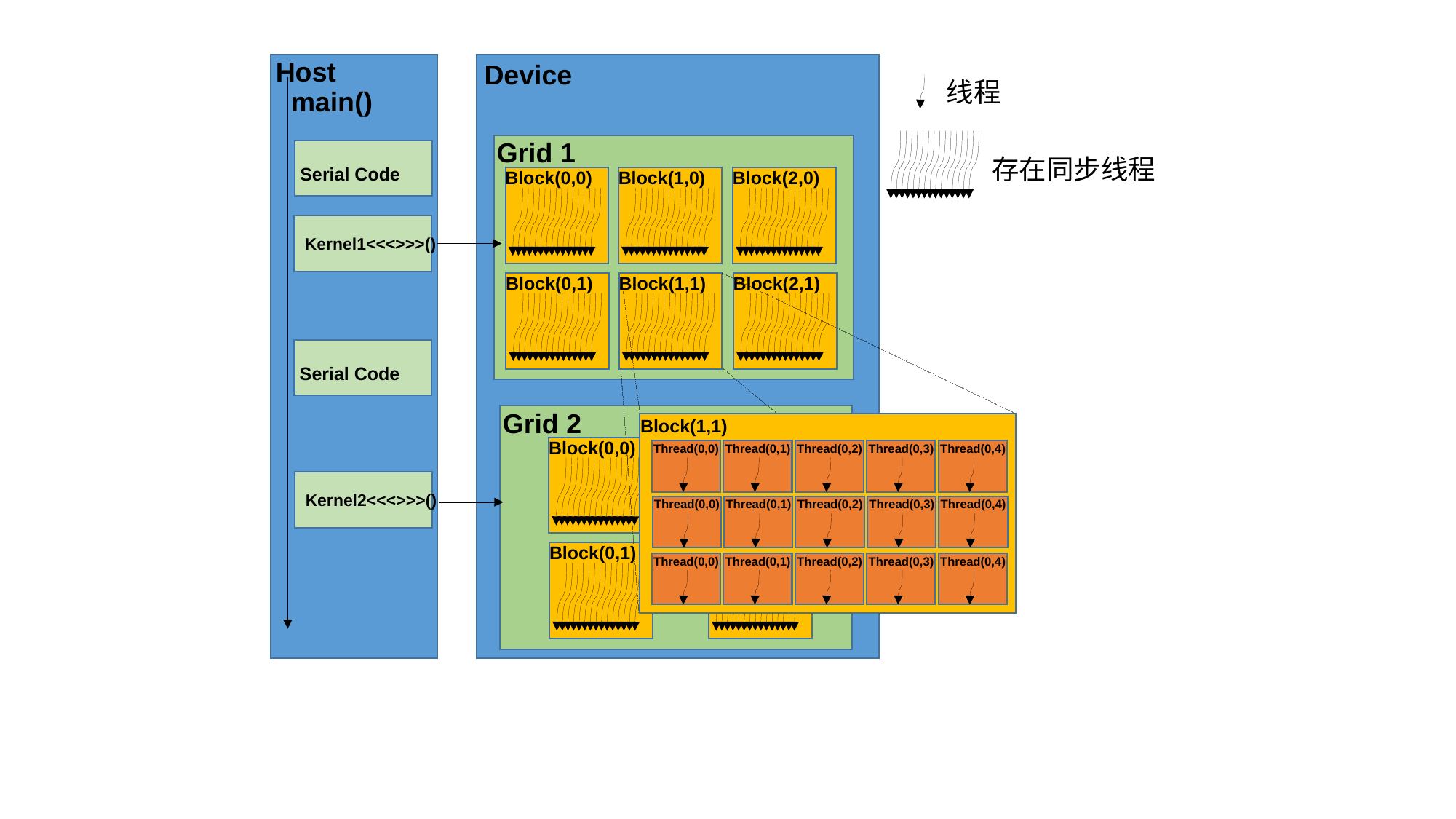

Host
Device

线程
main()
Grid 1

存在同步线程
Serial Code
Block(0,0)

Block(1,0)

Block(2,0)

Kernel1<<<>>>()
Block(0,1)

Block(1,1)

Block(2,1)

Serial Code
Grid 2

Block(1,1)

Thread(0,0)

Thread(0,1)

Thread(0,2)

Thread(0,3)

Thread(0,4)

Thread(0,0)

Thread(0,1)

Thread(0,2)

Thread(0,3)

Thread(0,4)

Thread(0,0)

Thread(0,1)

Thread(0,2)

Thread(0,3)

Thread(0,4)

Block(0,0)

Block(1,0)

Kernel2<<<>>>()
Block(0,1)

Block(1,1)